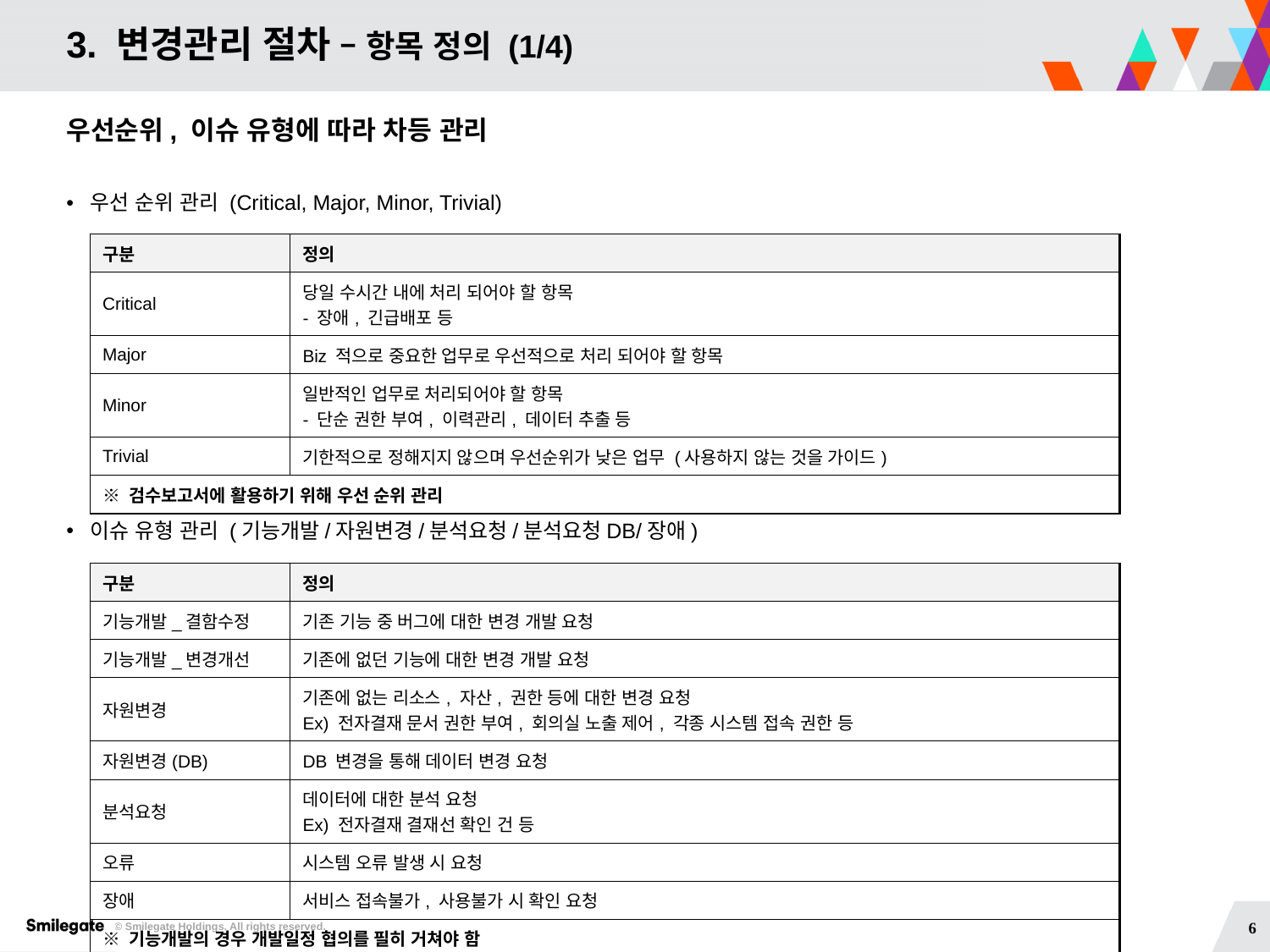

# 3. 변경관리 절차 – 항목 정의 (1/4)
우선순위, 이슈 유형에 따라 차등 관리
우선 순위 관리 (Critical, Major, Minor, Trivial)

이슈 유형 관리 (기능개발/자원변경/분석요청/분석요청DB/장애)
| 구분 | 정의 |
| --- | --- |
| Critical | 당일 수시간 내에 처리 되어야 할 항목 - 장애, 긴급배포 등 |
| Major | Biz 적으로 중요한 업무로 우선적으로 처리 되어야 할 항목 |
| Minor | 일반적인 업무로 처리되어야 할 항목 - 단순 권한 부여, 이력관리, 데이터 추출 등 |
| Trivial | 기한적으로 정해지지 않으며 우선순위가 낮은 업무 (사용하지 않는 것을 가이드) |
| ※ 검수보고서에 활용하기 위해 우선 순위 관리 |  |
| 구분 | 정의 |
| --- | --- |
| 기능개발\_결함수정 | 기존 기능 중 버그에 대한 변경 개발 요청 |
| 기능개발\_변경개선 | 기존에 없던 기능에 대한 변경 개발 요청 |
| 자원변경 | 기존에 없는 리소스, 자산, 권한 등에 대한 변경 요청 Ex) 전자결재 문서 권한 부여, 회의실 노출 제어, 각종 시스템 접속 권한 등 |
| 자원변경(DB) | DB 변경을 통해 데이터 변경 요청 |
| 분석요청 | 데이터에 대한 분석 요청 Ex) 전자결재 결재선 확인 건 등 |
| 오류 | 시스템 오류 발생 시 요청 |
| 장애 | 서비스 접속불가, 사용불가 시 확인 요청 |
| ※ 기능개발의 경우 개발일정 협의를 필히 거쳐야 함 |  |
6